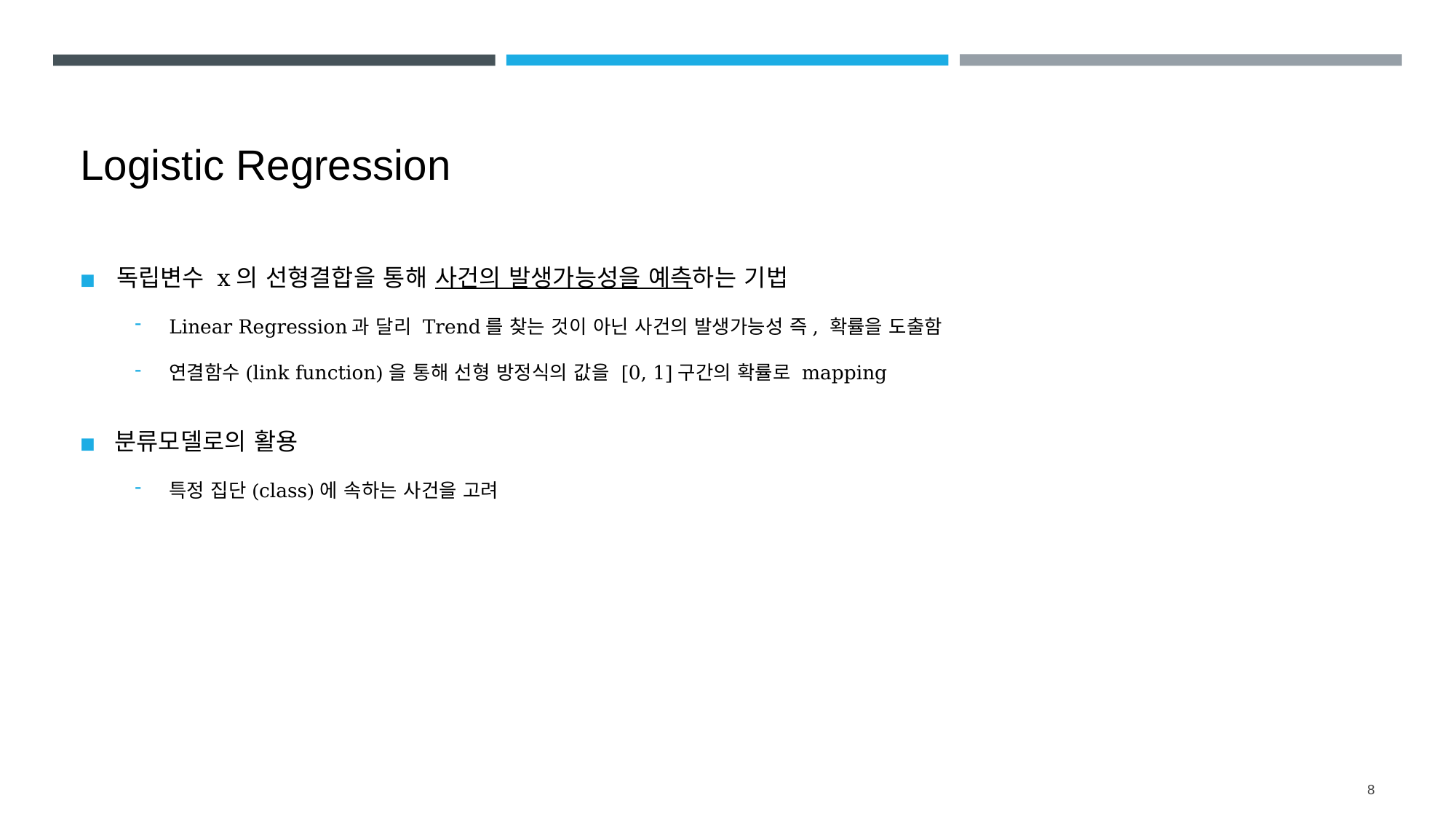

# Logistic Regression
독립변수 x의 선형결합을 통해 사건의 발생가능성을 예측하는 기법
Linear Regression과 달리 Trend를 찾는 것이 아닌 사건의 발생가능성 즉, 확률을 도출함
연결함수(link function)을 통해 선형 방정식의 값을 [0, 1]구간의 확률로 mapping
분류모델로의 활용
특정 집단(class)에 속하는 사건을 고려

8